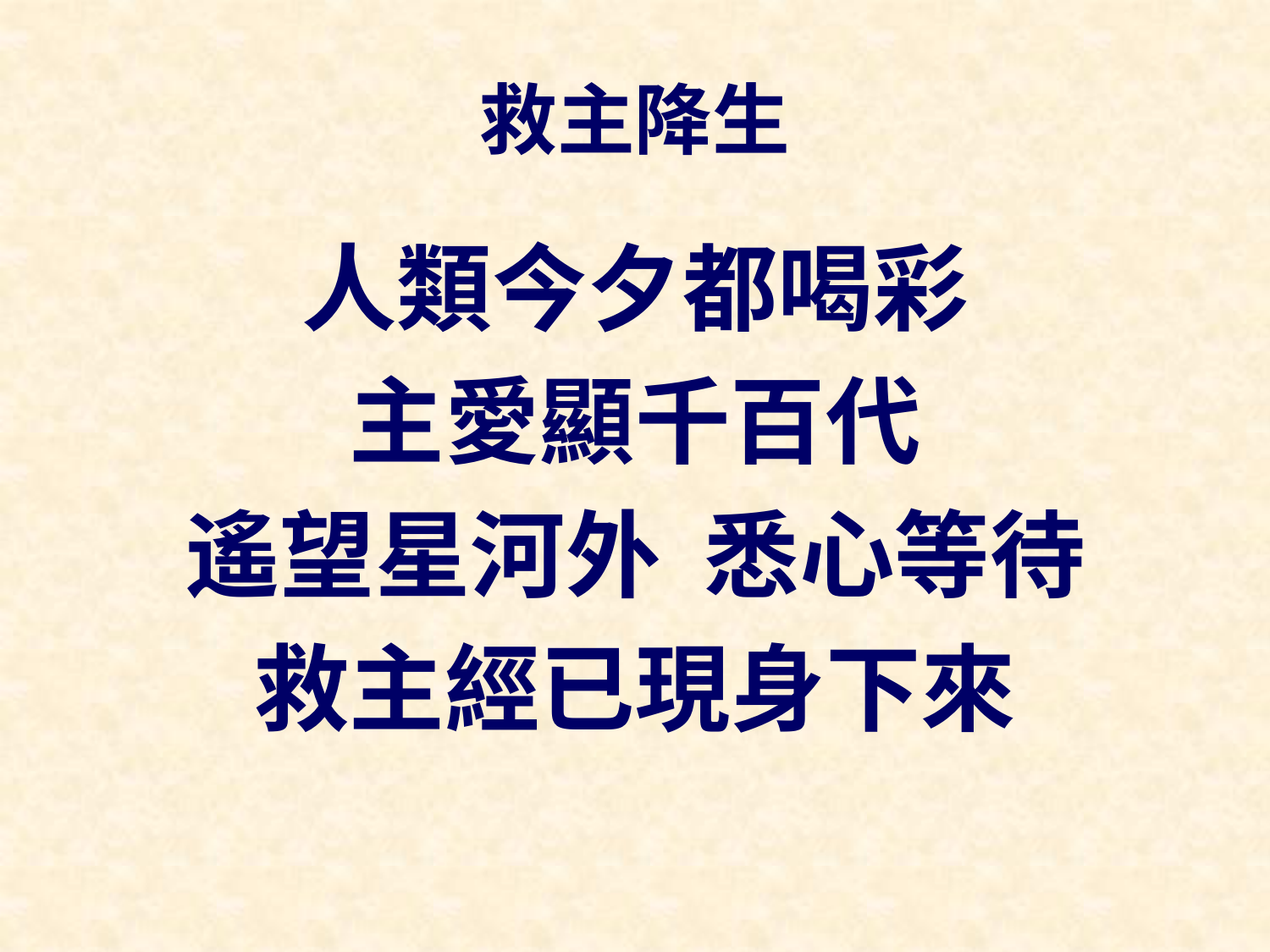

# 救主降生
人類今夕都喝彩
主愛顯千百代
遙望星河外  悉心等待
救主經已現身下來